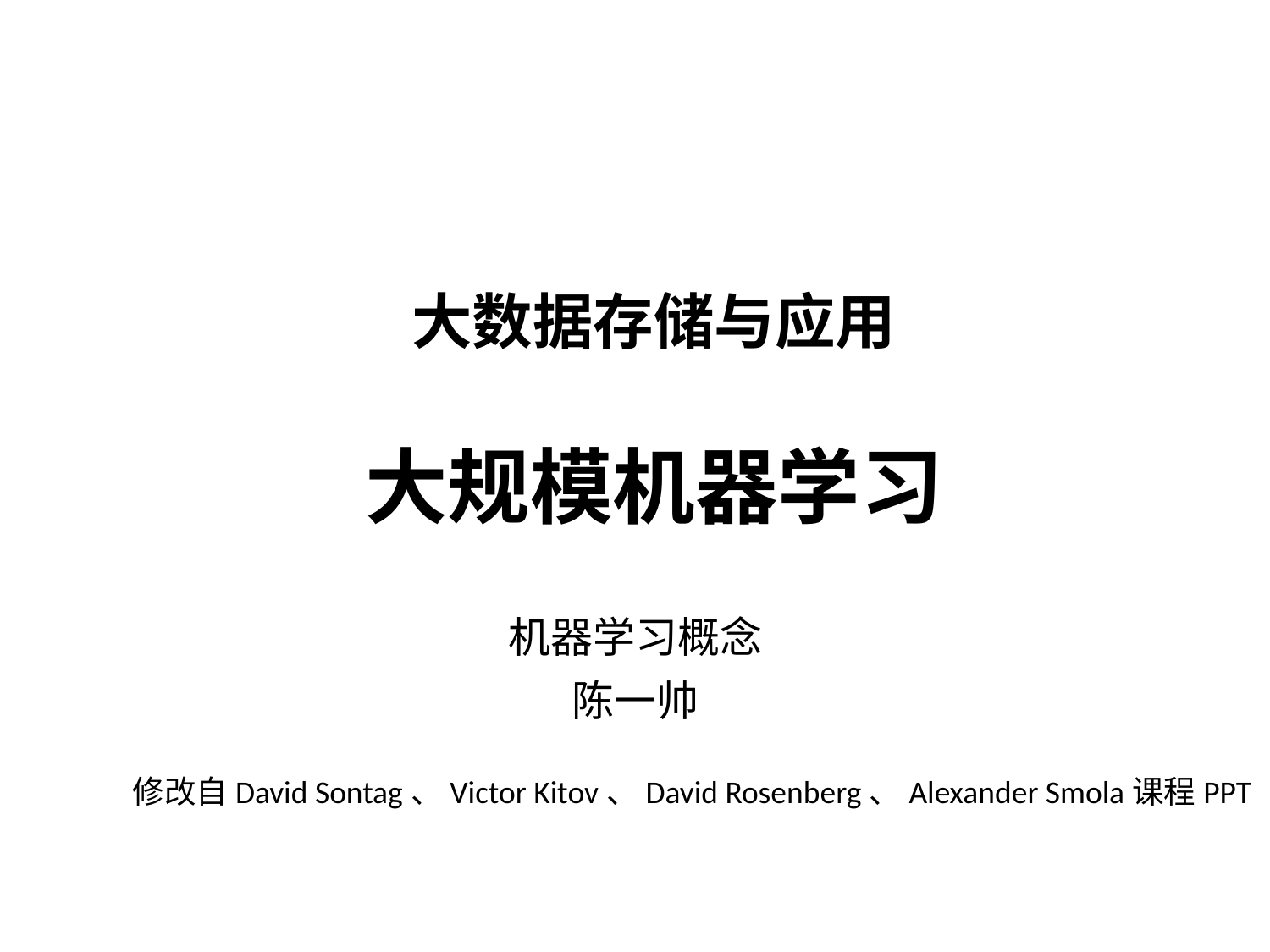

# 大数据存储与应用 大规模机器学习

机器学习概念
陈一帅

修改自David Sontag、Victor Kitov、David Rosenberg、Alexander Smola课程PPT